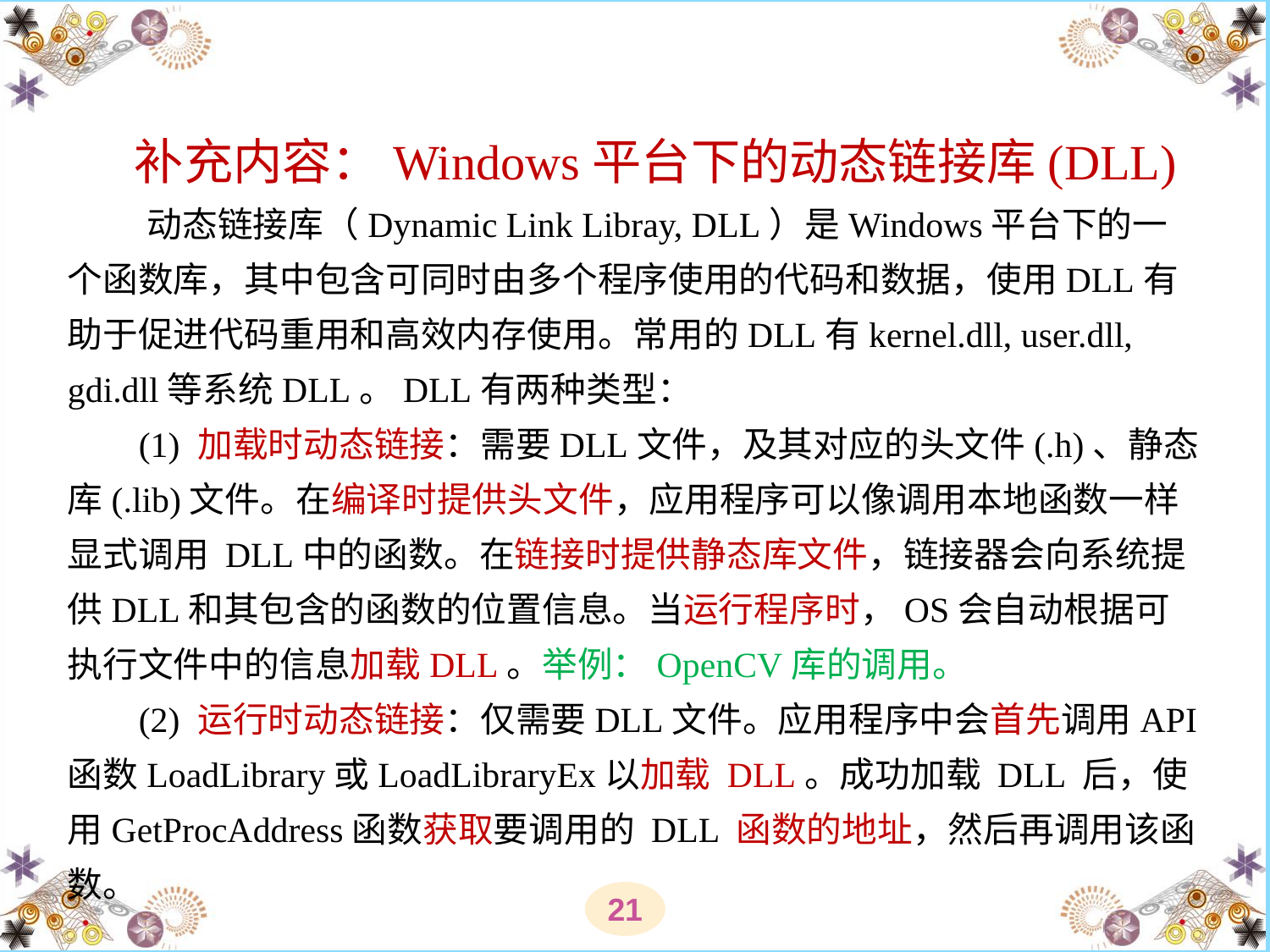

# 补充内容：Windows平台下的动态链接库(DLL) 动态链接库（Dynamic Link Libray, DLL）是Windows平台下的一个函数库，其中包含可同时由多个程序使用的代码和数据，使用DLL有助于促进代码重用和高效内存使用。常用的DLL有kernel.dll, user.dll, gdi.dll等系统DLL。DLL有两种类型： (1) 加载时动态链接：需要DLL文件，及其对应的头文件(.h)、静态库(.lib)文件。在编译时提供头文件，应用程序可以像调用本地函数一样显式调用 DLL中的函数。在链接时提供静态库文件，链接器会向系统提供DLL和其包含的函数的位置信息。当运行程序时，OS会自动根据可执行文件中的信息加载DLL。举例：OpenCV库的调用。 (2) 运行时动态链接：仅需要DLL文件。应用程序中会首先调用API 函数LoadLibrary或LoadLibraryEx以加载 DLL。成功加载 DLL 后，使用GetProcAddress函数获取要调用的 DLL 函数的地址，然后再调用该函数。